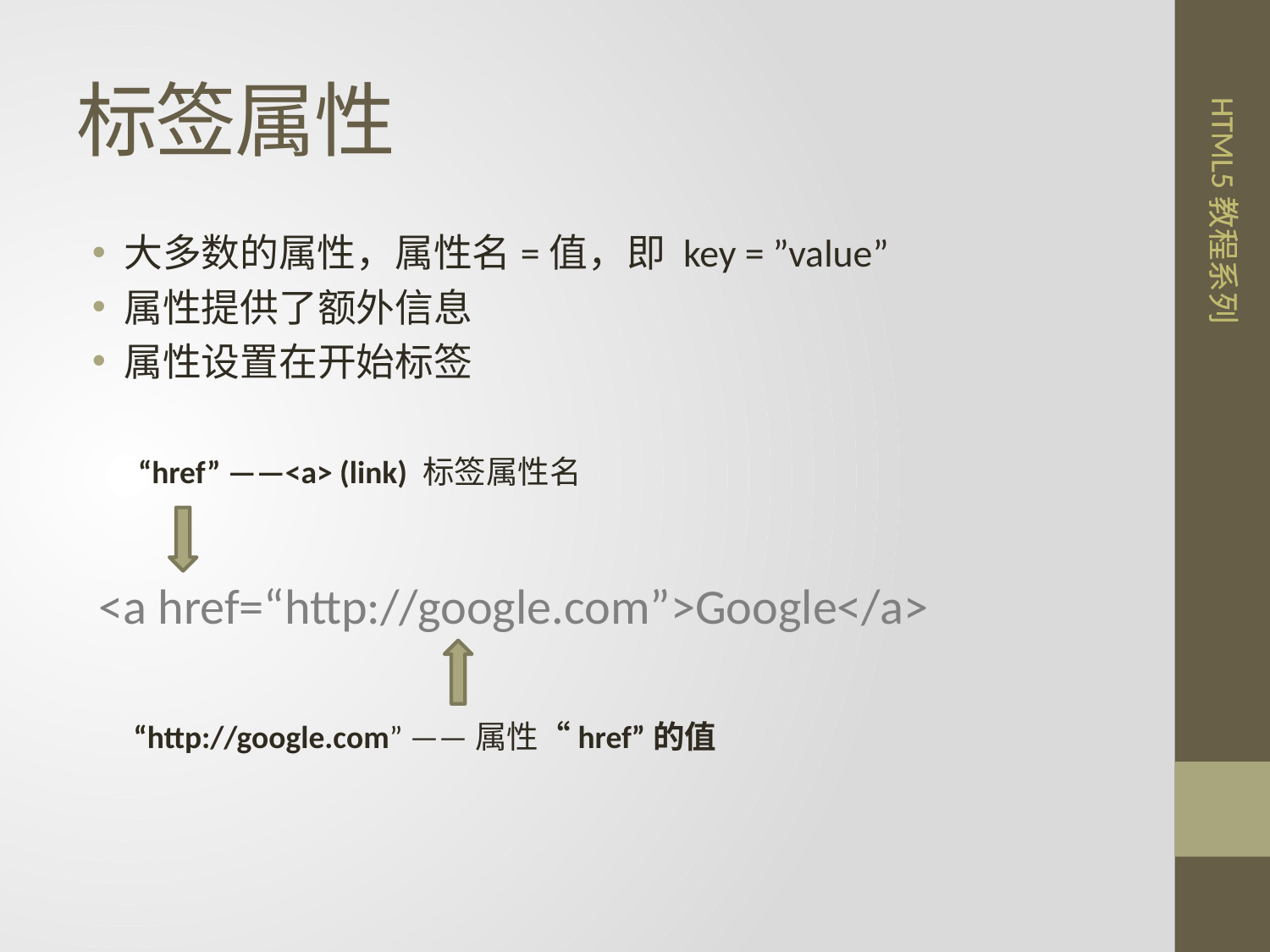

# 标签属性
大多数的属性，属性名=值，即 key = ”value”
属性提供了额外信息
属性设置在开始标签
“href” ——<a> (link) 标签属性名

<a href=“http://google.com”>Google</a>

“http://google.com” ——属性“href”的值